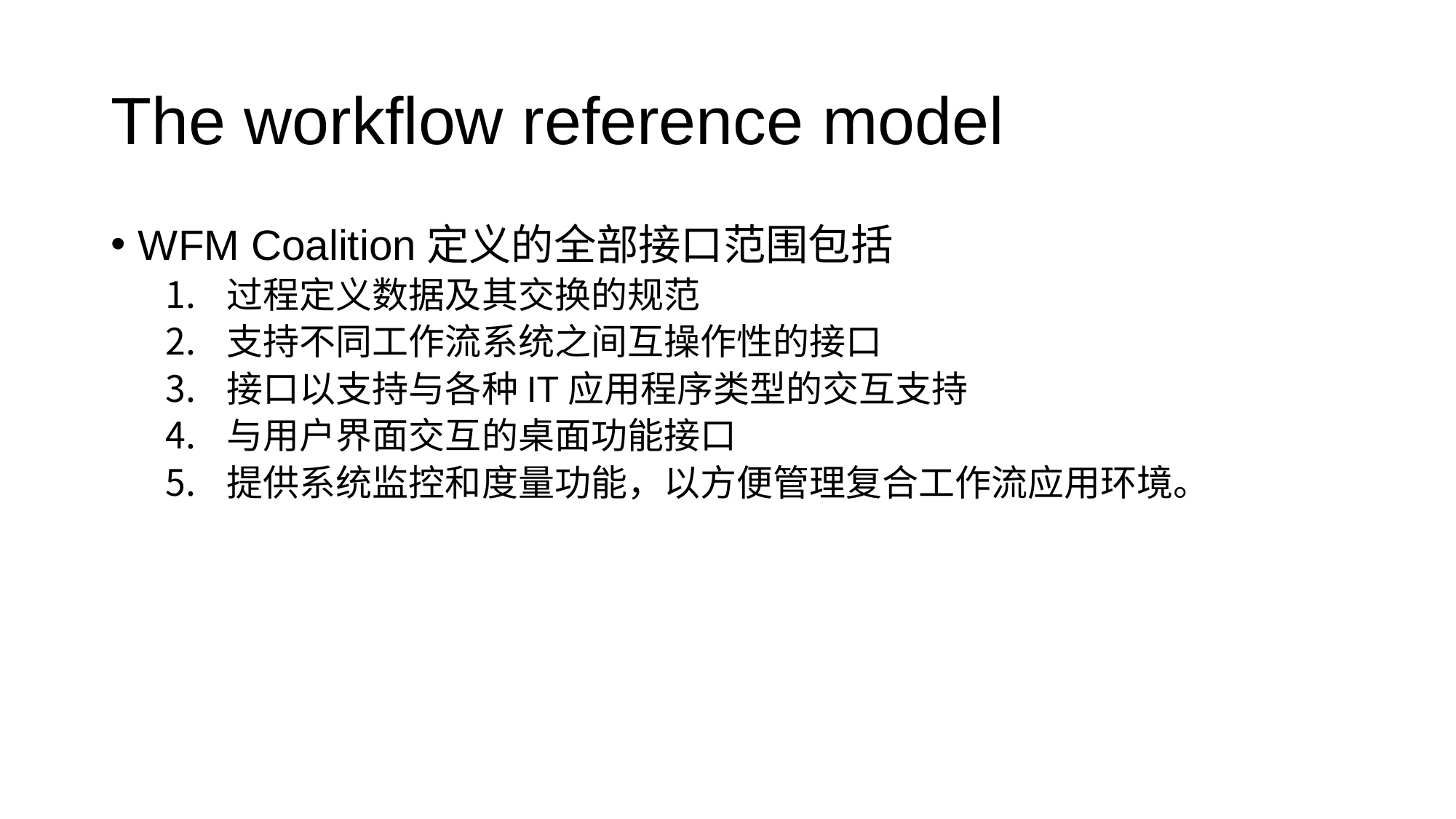

# The workflow reference model
WFM Coalition定义的全部接口范围包括
过程定义数据及其交换的规范
支持不同工作流系统之间互操作性的接口
接口以支持与各种IT应用程序类型的交互支持
与用户界面交互的桌面功能接口
提供系统监控和度量功能，以方便管理复合工作流应用环境。